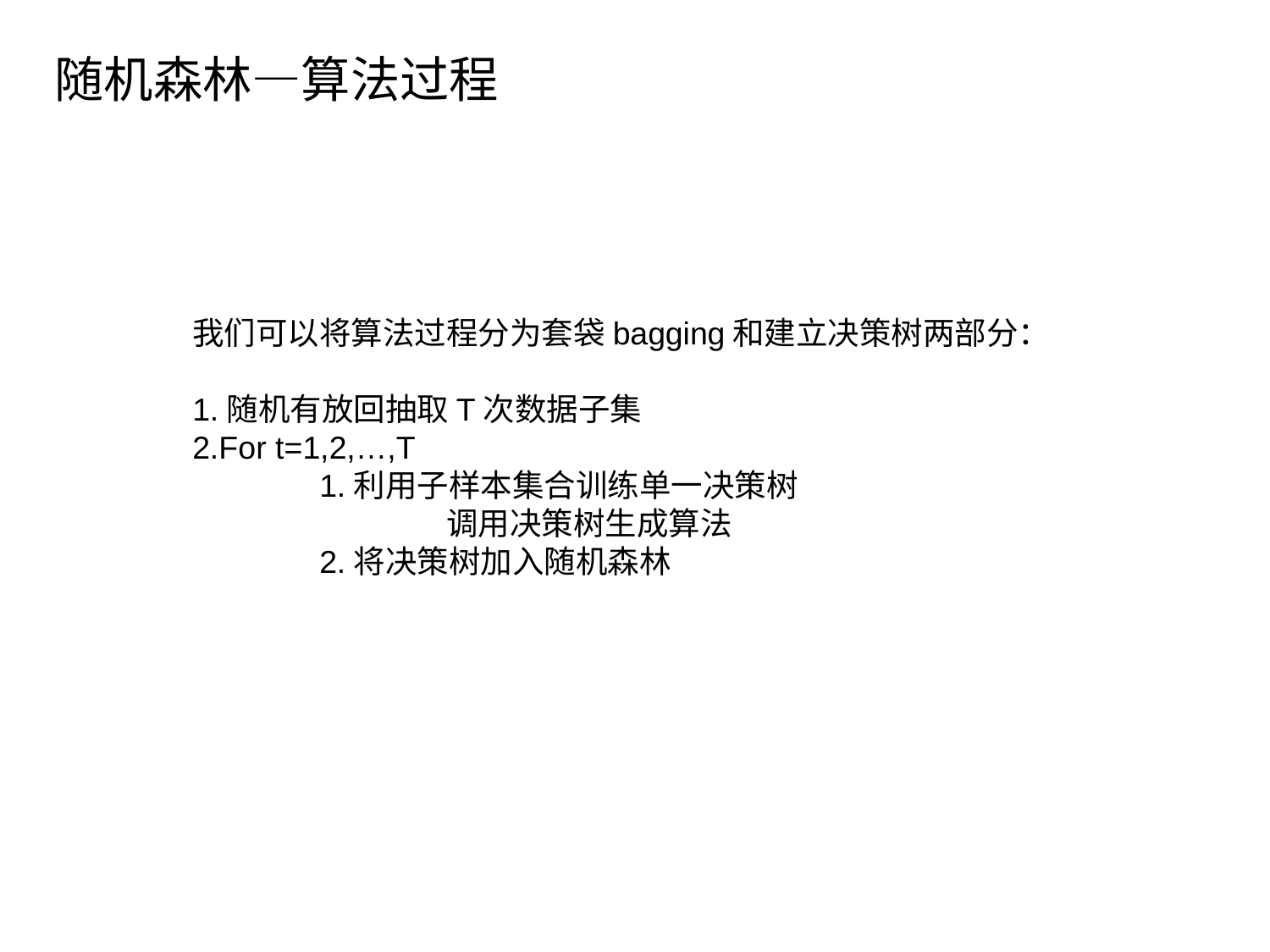

随机森林—算法过程
我们可以将算法过程分为套袋bagging和建立决策树两部分：

1.随机有放回抽取T次数据子集
2.For t=1,2,…,T
	1.利用子样本集合训练单一决策树
		调用决策树生成算法
	2.将决策树加入随机森林